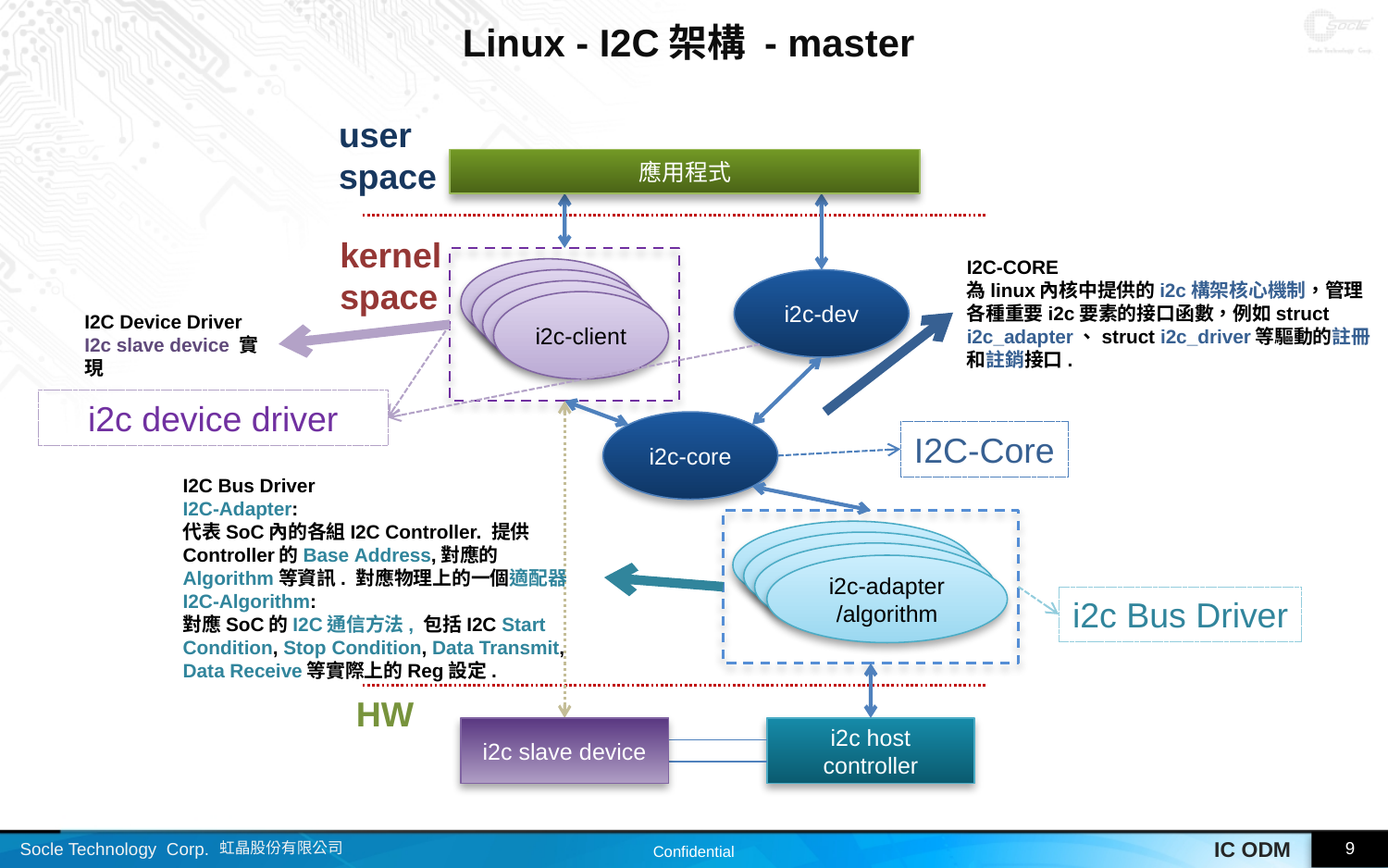

# Linux - I2C架構 - master
user
space
應用程式
kernel
space

I2C-CORE
為linux內核中提供的i2c構架核心機制，管理各種重要i2c要素的接口函數，例如struct  i2c_adapter、struct i2c_driver等驅動的註冊和註銷接口.
i2c-client
i2c-client
i2c-dev
i2c-client
i2c-client
I2C Device Driver
I2c slave device 實現
i2c device driver
i2c-core
I2C-Core
I2C Bus Driver
I2C-Adapter:
代表SoC內的各組I2C Controller. 提供Controller的Base Address,對應的Algorithm等資訊. 對應物理上的一個適配器
I2C-Algorithm:
對應SoC的I2C通信方法, 包括I2C Start Condition, Stop Condition, Data Transmit, Data Receive等實際上的Reg設定.

i2c-adapter
/algorithm
i2c-adapter
/algorithm
i2c-adapter
/algorithm
i2c-adapter
/algorithm
i2c Bus Driver
HW
i2c slave device
i2c host controller